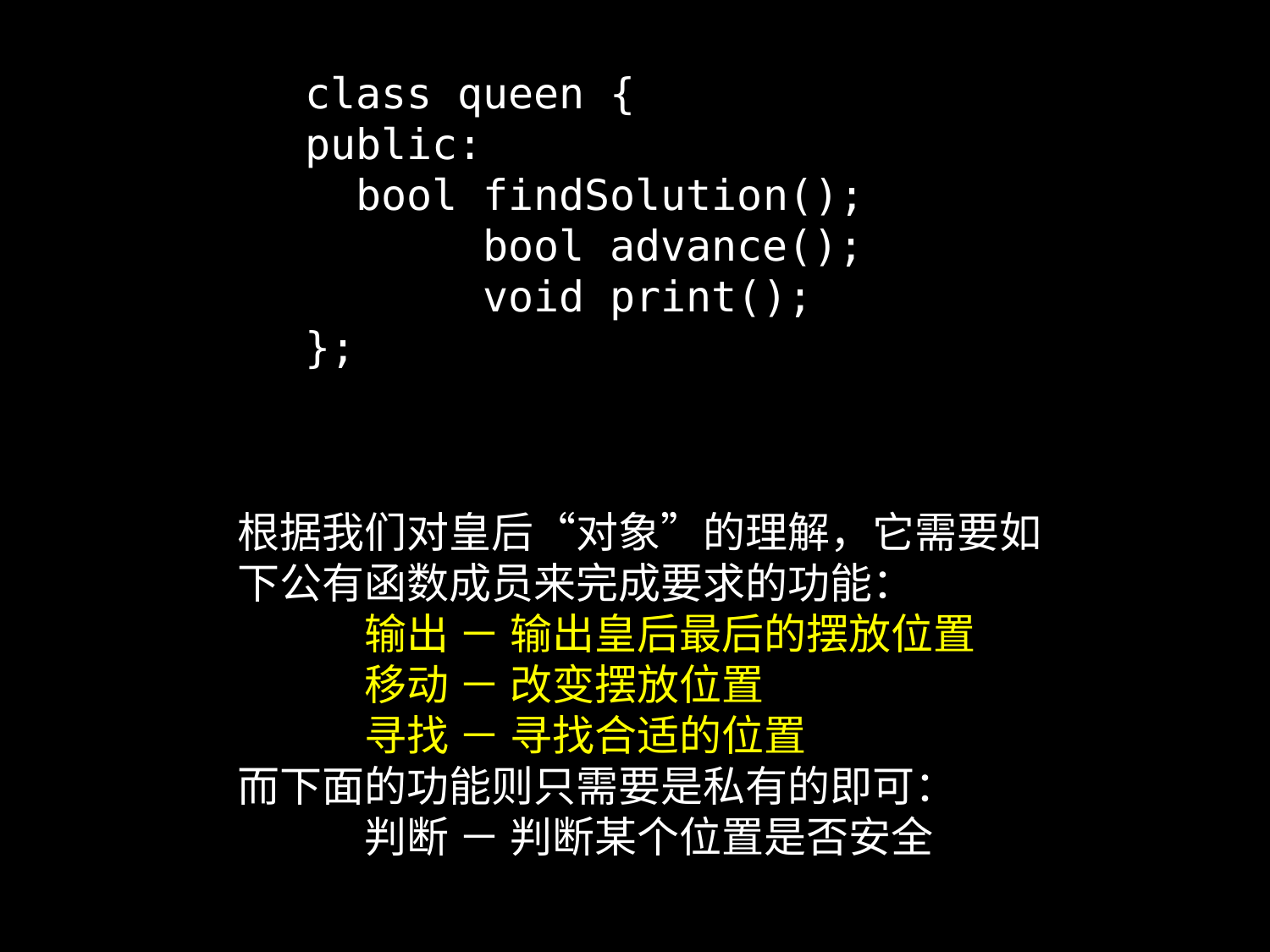

class queen {
public:
  bool findSolution();
	  bool advance();
	  void print();
};
根据我们对皇后“对象”的理解，它需要如下公有函数成员来完成要求的功能：
	输出 － 输出皇后最后的摆放位置
	移动 － 改变摆放位置
	寻找 － 寻找合适的位置
而下面的功能则只需要是私有的即可：
	判断 － 判断某个位置是否安全